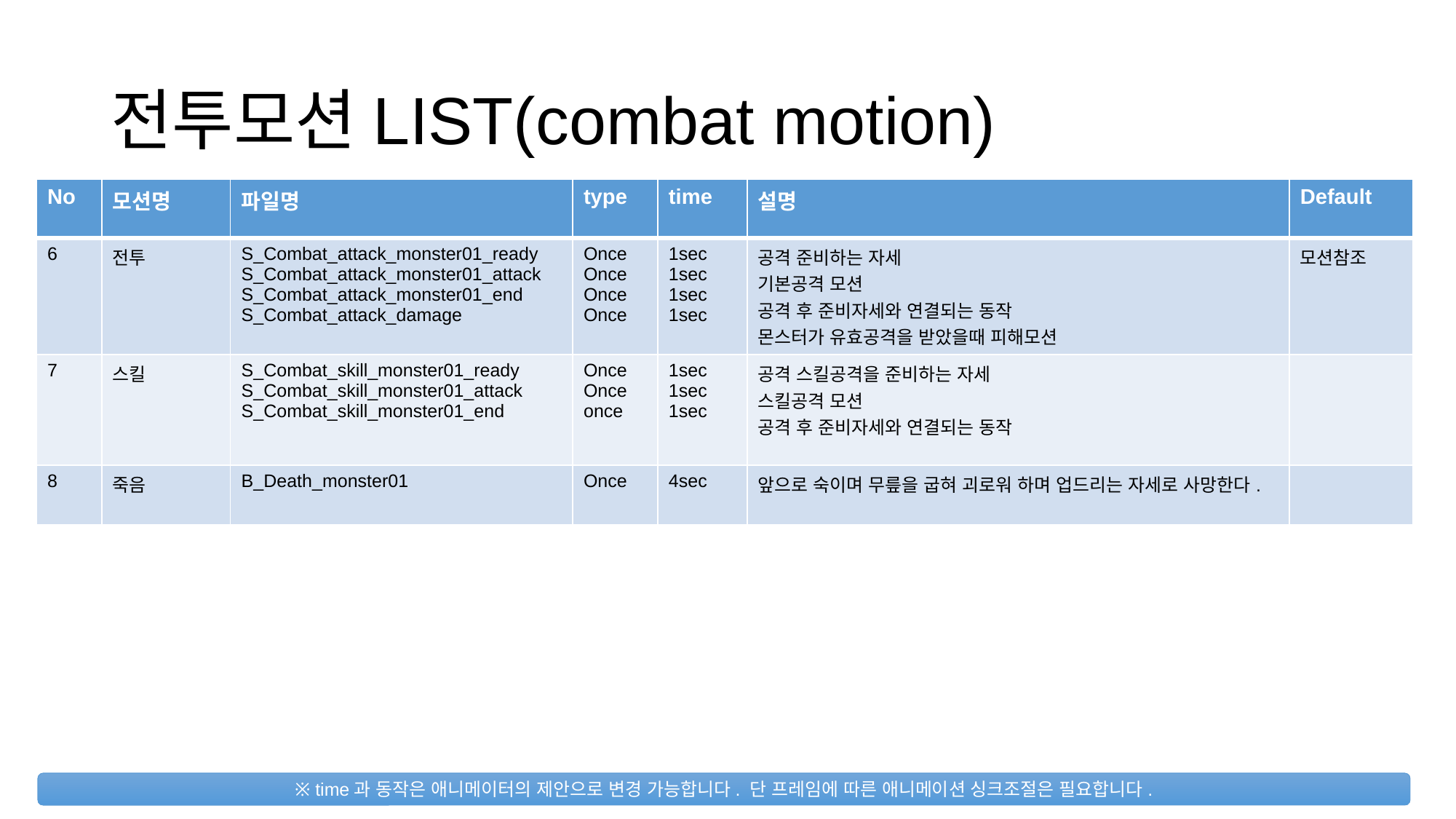

# 전투모션LIST(combat motion)
| No | 모션명 | 파일명 | type | time | 설명 | Default |
| --- | --- | --- | --- | --- | --- | --- |
| 6 | 전투 | S\_Combat\_attack\_monster01\_ready S\_Combat\_attack\_monster01\_attack S\_Combat\_attack\_monster01\_end S\_Combat\_attack\_damage | Once Once Once Once | 1sec 1sec 1sec 1sec | 공격 준비하는 자세 기본공격 모션 공격 후 준비자세와 연결되는 동작 몬스터가 유효공격을 받았을때 피해모션 | 모션참조 |
| 7 | 스킬 | S\_Combat\_skill\_monster01\_ready S\_Combat\_skill\_monster01\_attack S\_Combat\_skill\_monster01\_end | Once Once once | 1sec 1sec 1sec | 공격 스킬공격을 준비하는 자세 스킬공격 모션 공격 후 준비자세와 연결되는 동작 |  |
| 8 | 죽음 | B\_Death\_monster01 | Once | 4sec | 앞으로 숙이며 무릎을 굽혀 괴로워 하며 업드리는 자세로 사망한다. |  |
※ time과 동작은 애니메이터의 제안으로 변경 가능합니다. 단 프레임에 따른 애니메이션 싱크조절은 필요합니다.